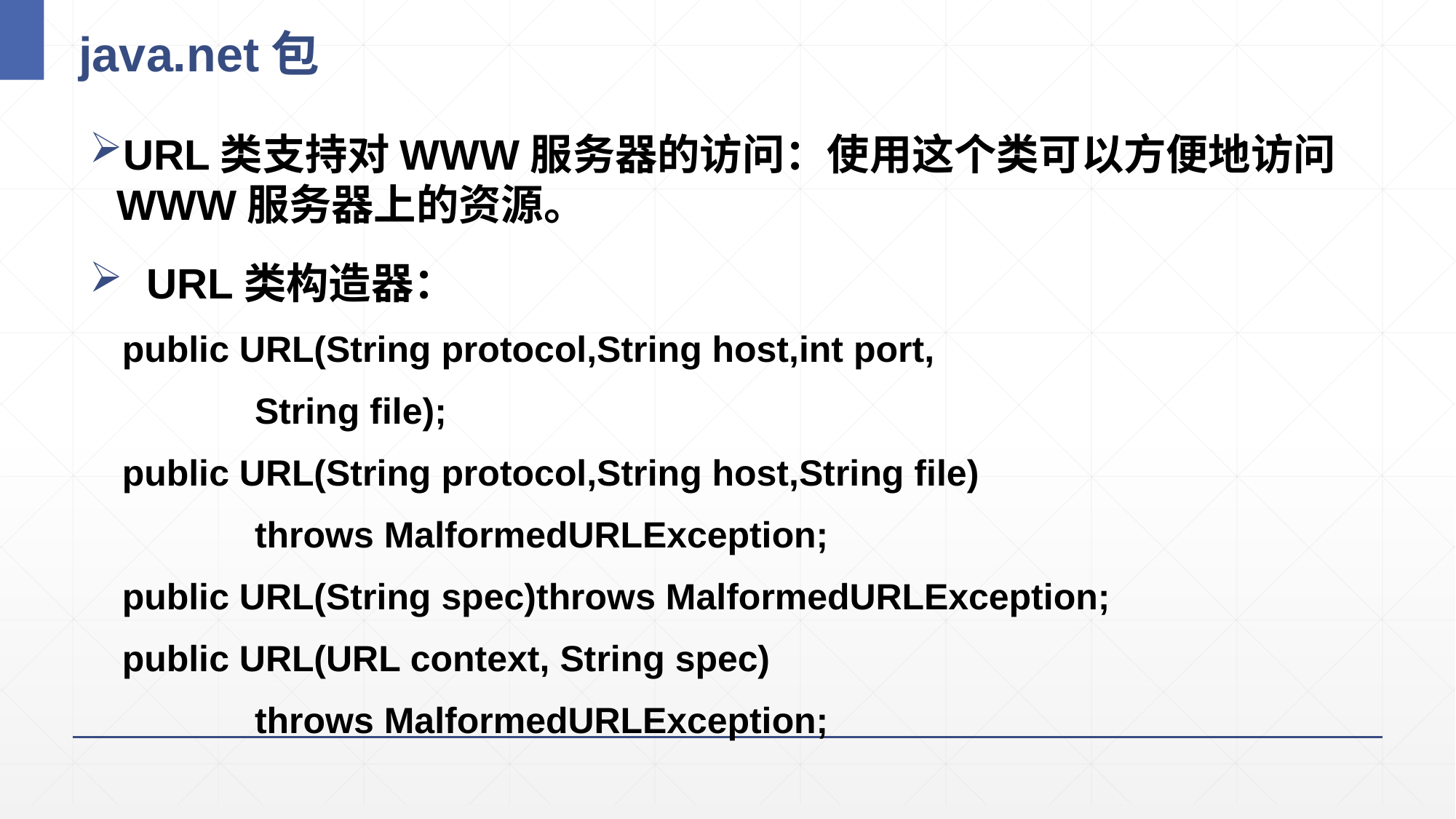

# java.net包
URL类支持对WWW服务器的访问：使用这个类可以方便地访问WWW服务器上的资源。
  URL类构造器：
public URL(String protocol,String host,int port,
             String file);
public URL(String protocol,String host,String file)
             throws MalformedURLException;
public URL(String spec)throws MalformedURLException;
public URL(URL context, String spec)
             throws MalformedURLException;